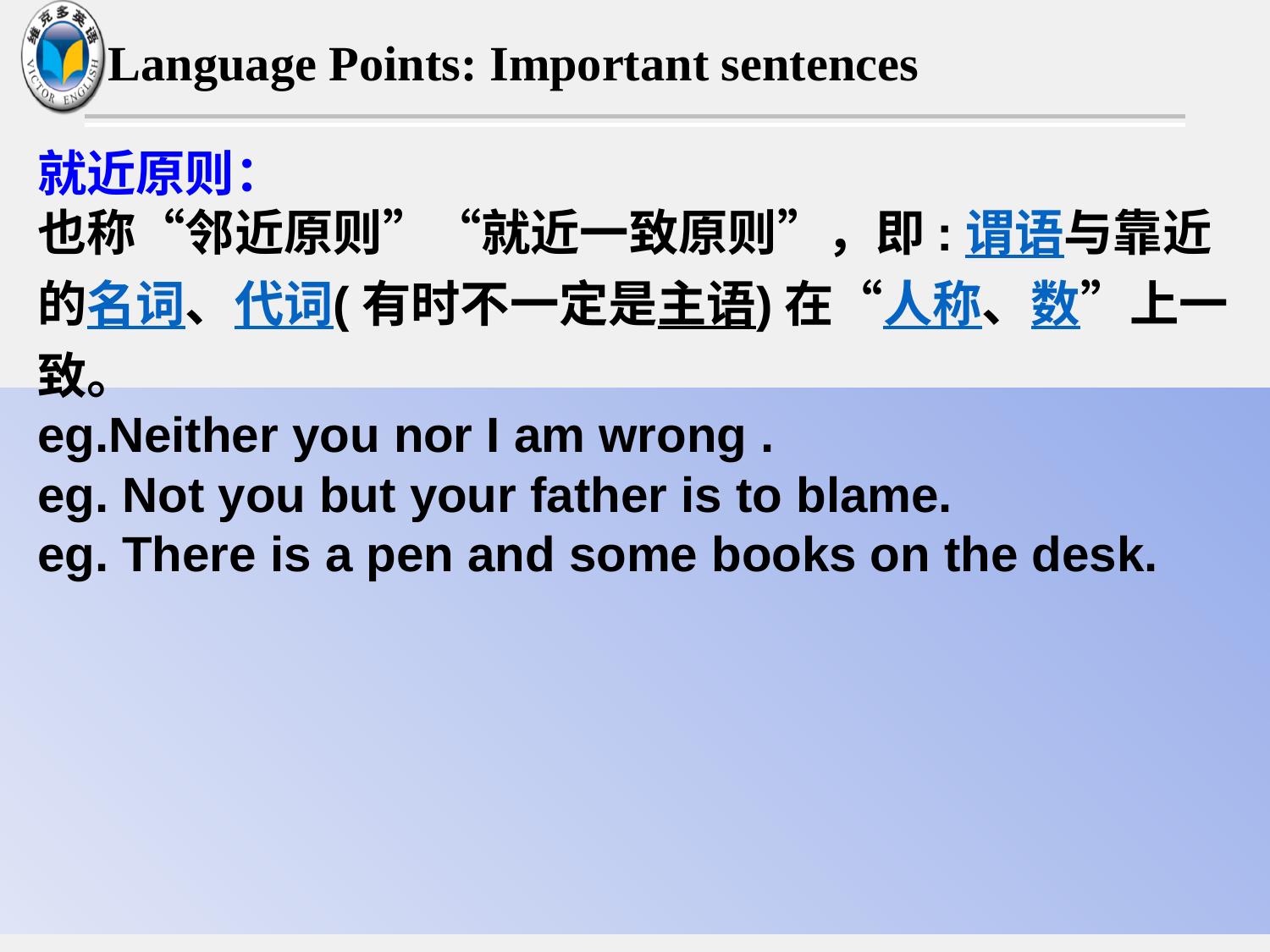

Language Points: Important sentences
就近原则：
也称“邻近原则”“就近一致原则”，即:谓语与靠近的名词、代词(有时不一定是主语)在“人称、数”上一致。
eg.Neither you nor I am wrong .
eg. Not you but your father is to blame.
eg. There is a pen and some books on the desk.